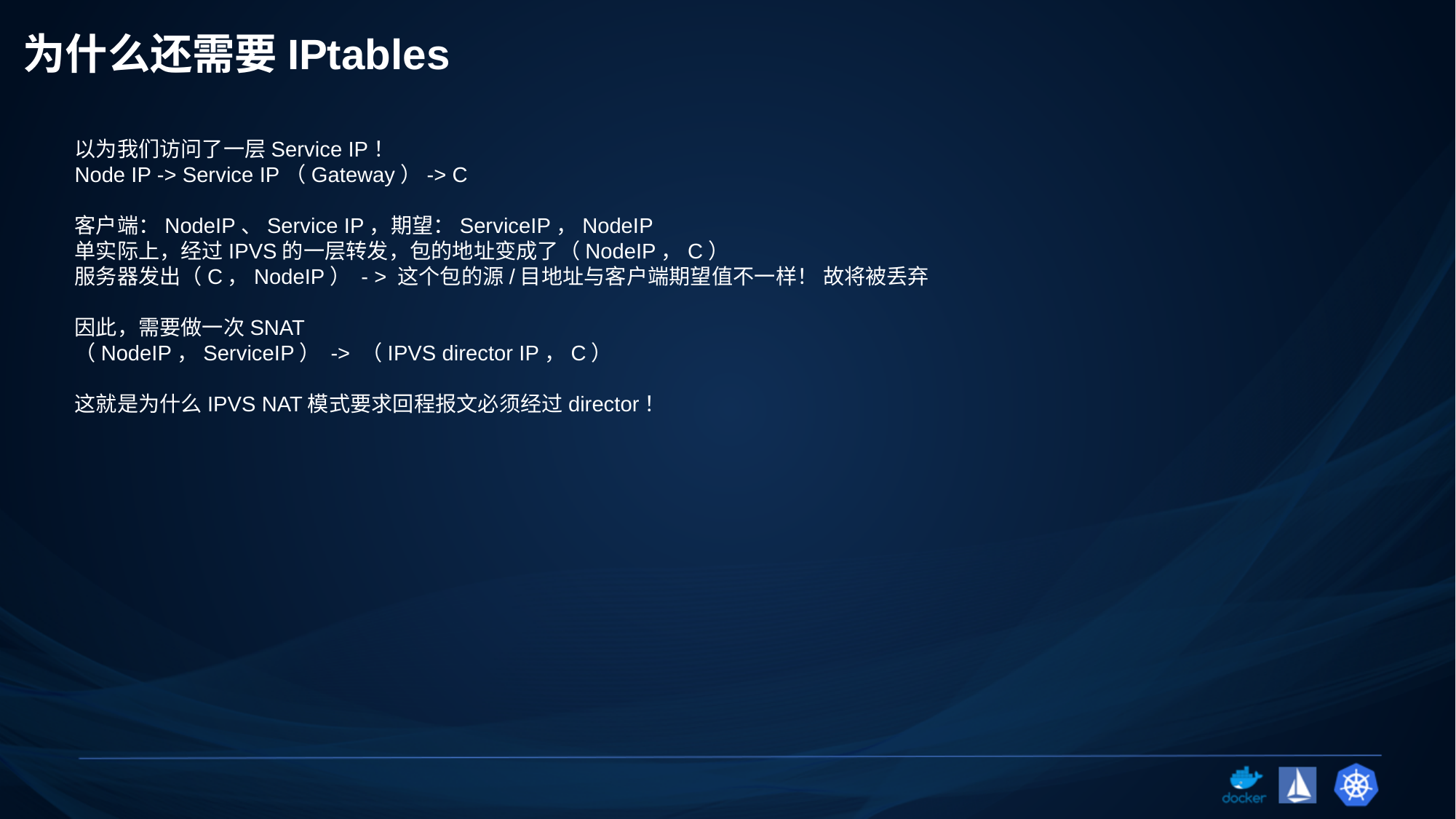

为什么还需要IPtables
以为我们访问了一层Service IP！
Node IP -> Service IP（Gateway）-> C

客户端：NodeIP、Service IP，期望：ServiceIP，NodeIP
单实际上，经过IPVS的一层转发，包的地址变成了（NodeIP，C）
服务器发出（C，NodeIP） - > 这个包的源/目地址与客户端期望值不一样！ 故将被丢弃

因此，需要做一次SNAT
（NodeIP，ServiceIP） -> （IPVS director IP，C）

这就是为什么IPVS NAT模式要求回程报文必须经过director！